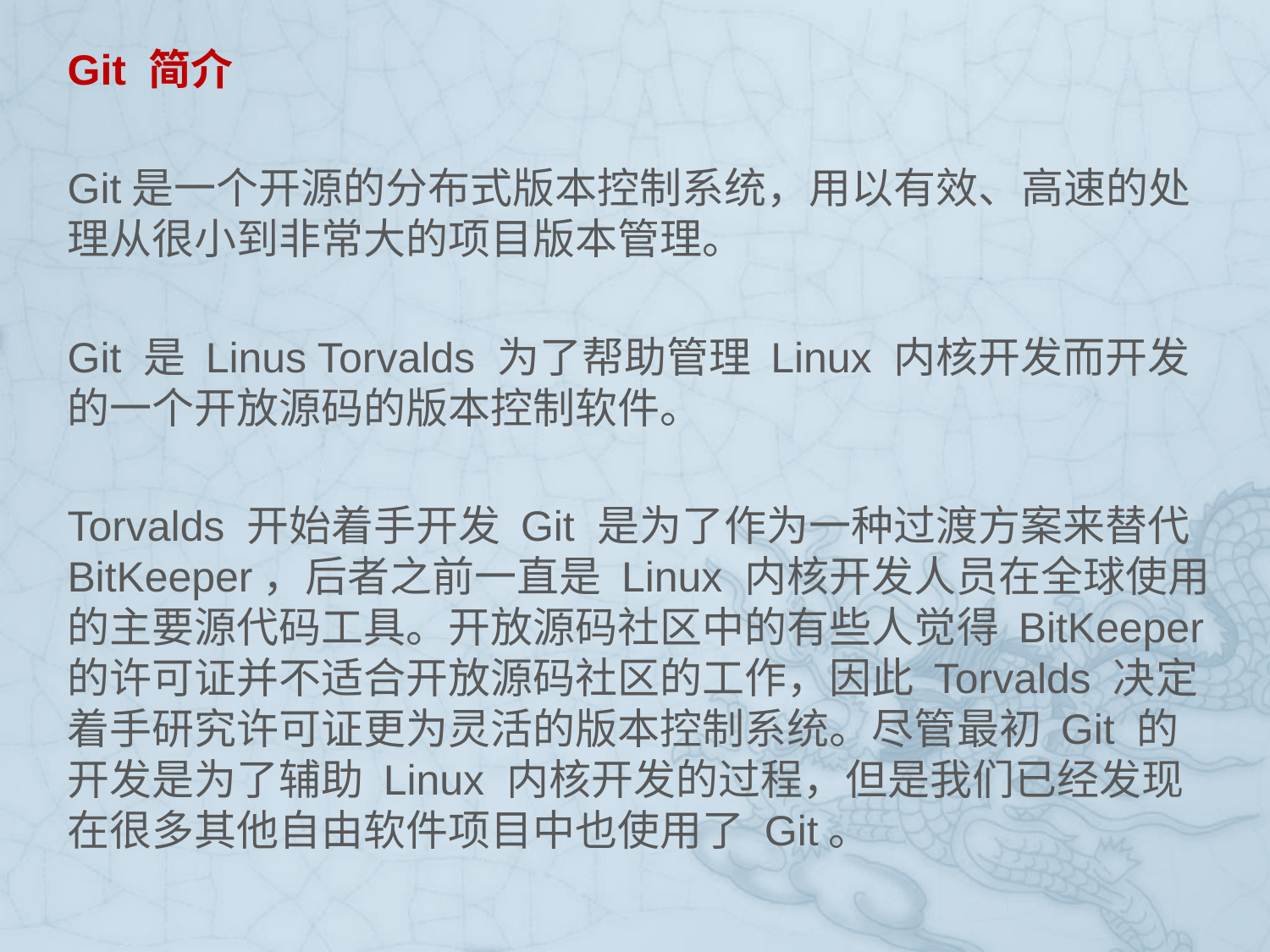

Git 简介

Git是一个开源的分布式版本控制系统，用以有效、高速的处理从很小到非常大的项目版本管理。

Git 是 Linus Torvalds 为了帮助管理 Linux 内核开发而开发的一个开放源码的版本控制软件。

Torvalds 开始着手开发 Git 是为了作为一种过渡方案来替代 BitKeeper，后者之前一直是 Linux 内核开发人员在全球使用的主要源代码工具。开放源码社区中的有些人觉得 BitKeeper 的许可证并不适合开放源码社区的工作，因此 Torvalds 决定着手研究许可证更为灵活的版本控制系统。尽管最初 Git 的开发是为了辅助 Linux 内核开发的过程，但是我们已经发现在很多其他自由软件项目中也使用了 Git。